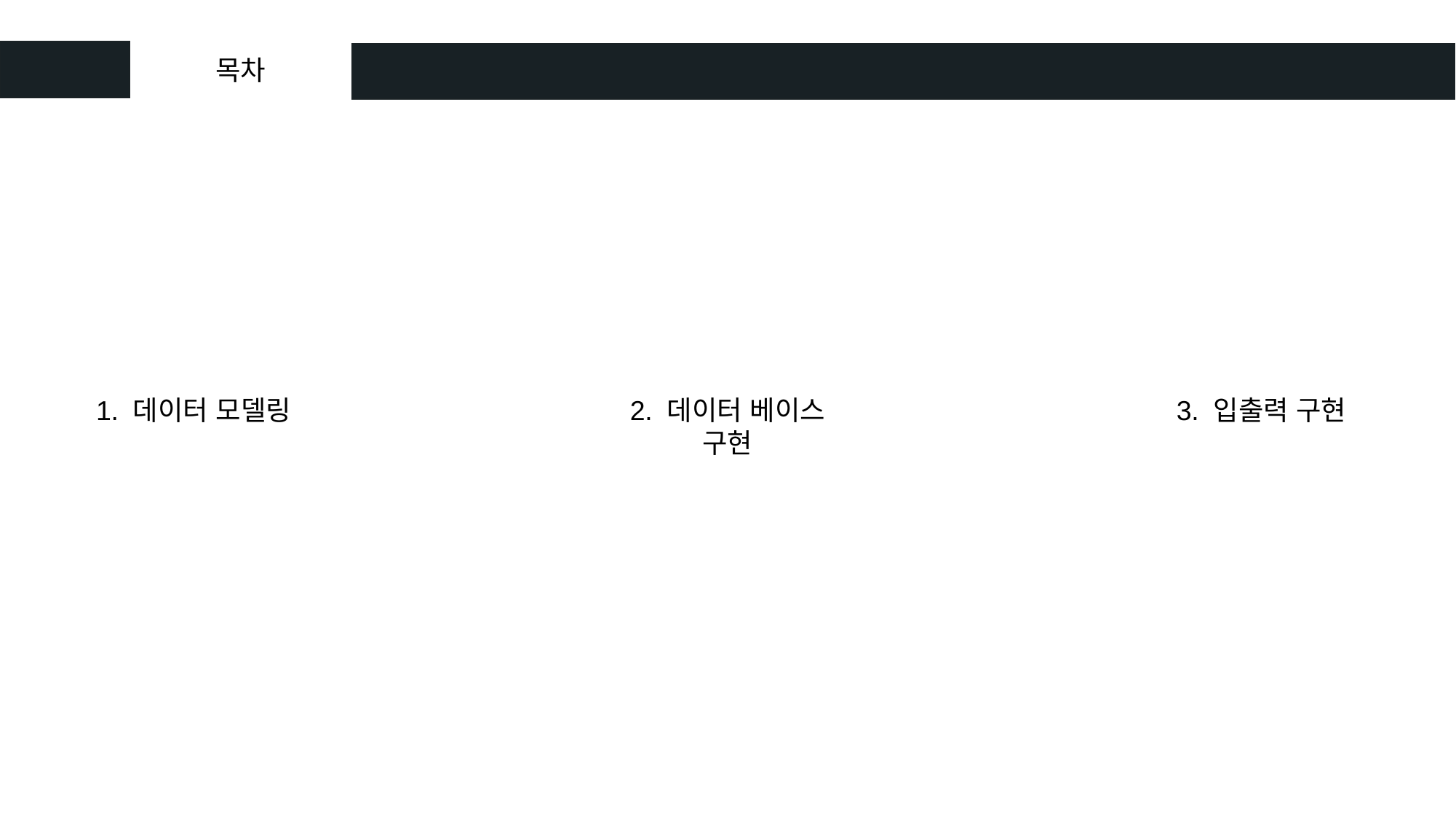

목차
1. 데이터 모델링
2. 데이터 베이스 구현
3. 입출력 구현